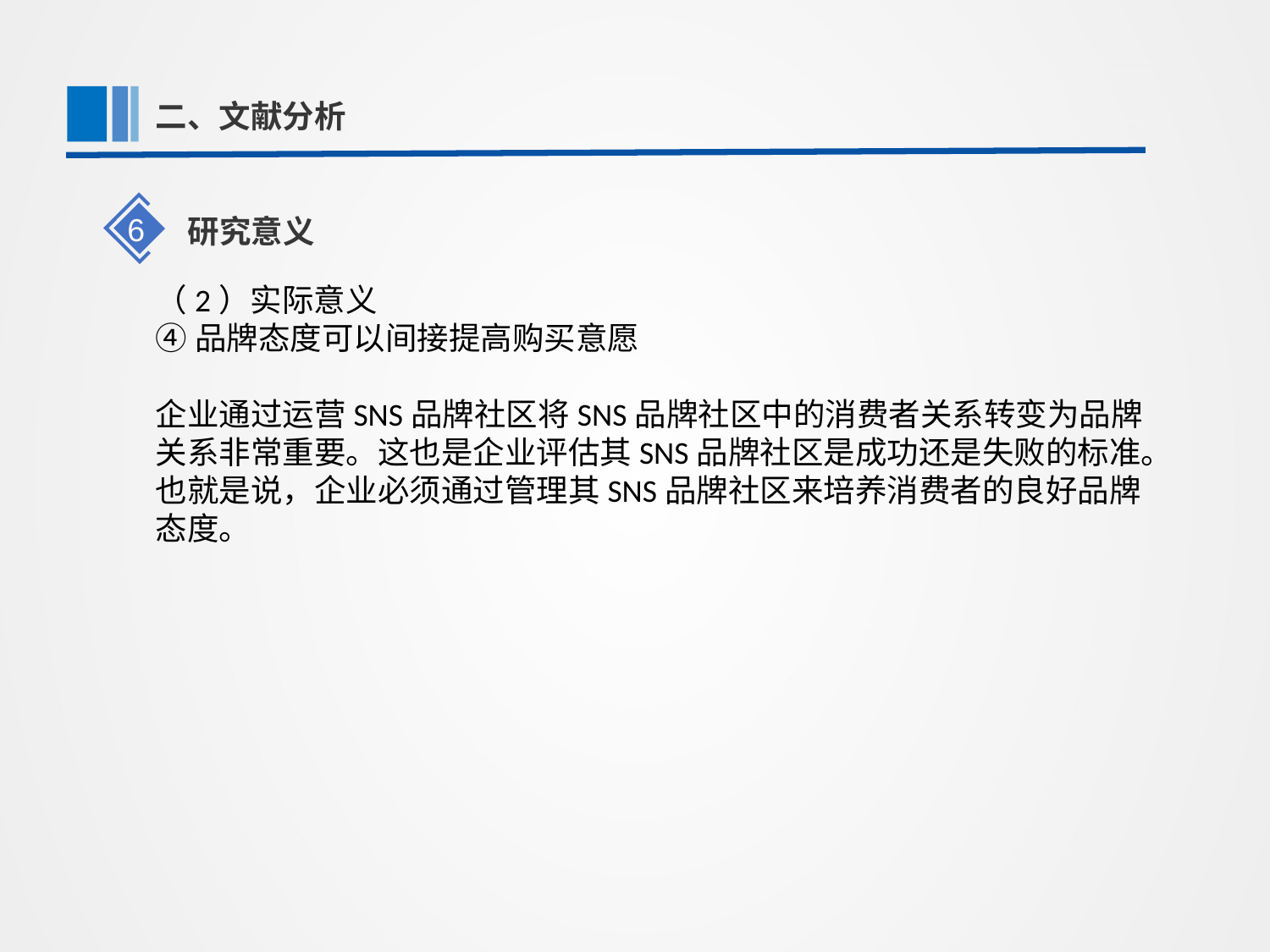

第一部分

二、文献分析

6
研究意义
（2）实际意义
④品牌态度可以间接提高购买意愿

企业通过运营SNS品牌社区将SNS品牌社区中的消费者关系转变为品牌关系非常重要。这也是企业评估其SNS品牌社区是成功还是失败的标准。也就是说，企业必须通过管理其SNS品牌社区来培养消费者的良好品牌态度。